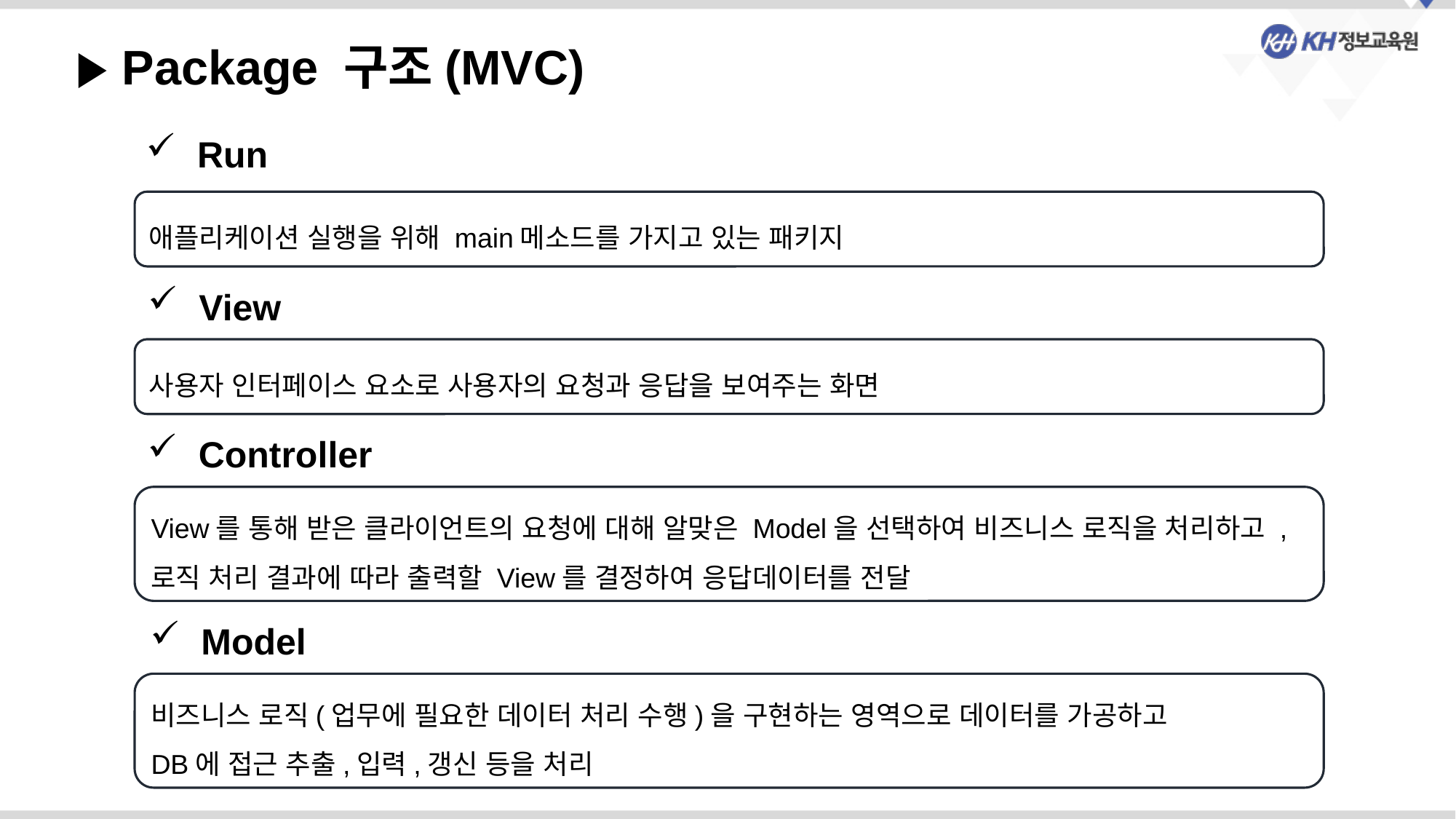

▶ Package 구조(MVC)
 Run
애플리케이션 실행을 위해 main메소드를 가지고 있는 패키지
 View
사용자 인터페이스 요소로 사용자의 요청과 응답을 보여주는 화면
 Controller
View를 통해 받은 클라이언트의 요청에 대해 알맞은 Model을 선택하여 비즈니스 로직을 처리하고 , 로직 처리 결과에 따라 출력할 View를 결정하여 응답데이터를 전달
 Model
비즈니스 로직(업무에 필요한 데이터 처리 수행)을 구현하는 영역으로 데이터를 가공하고
DB에 접근 추출,입력,갱신 등을 처리